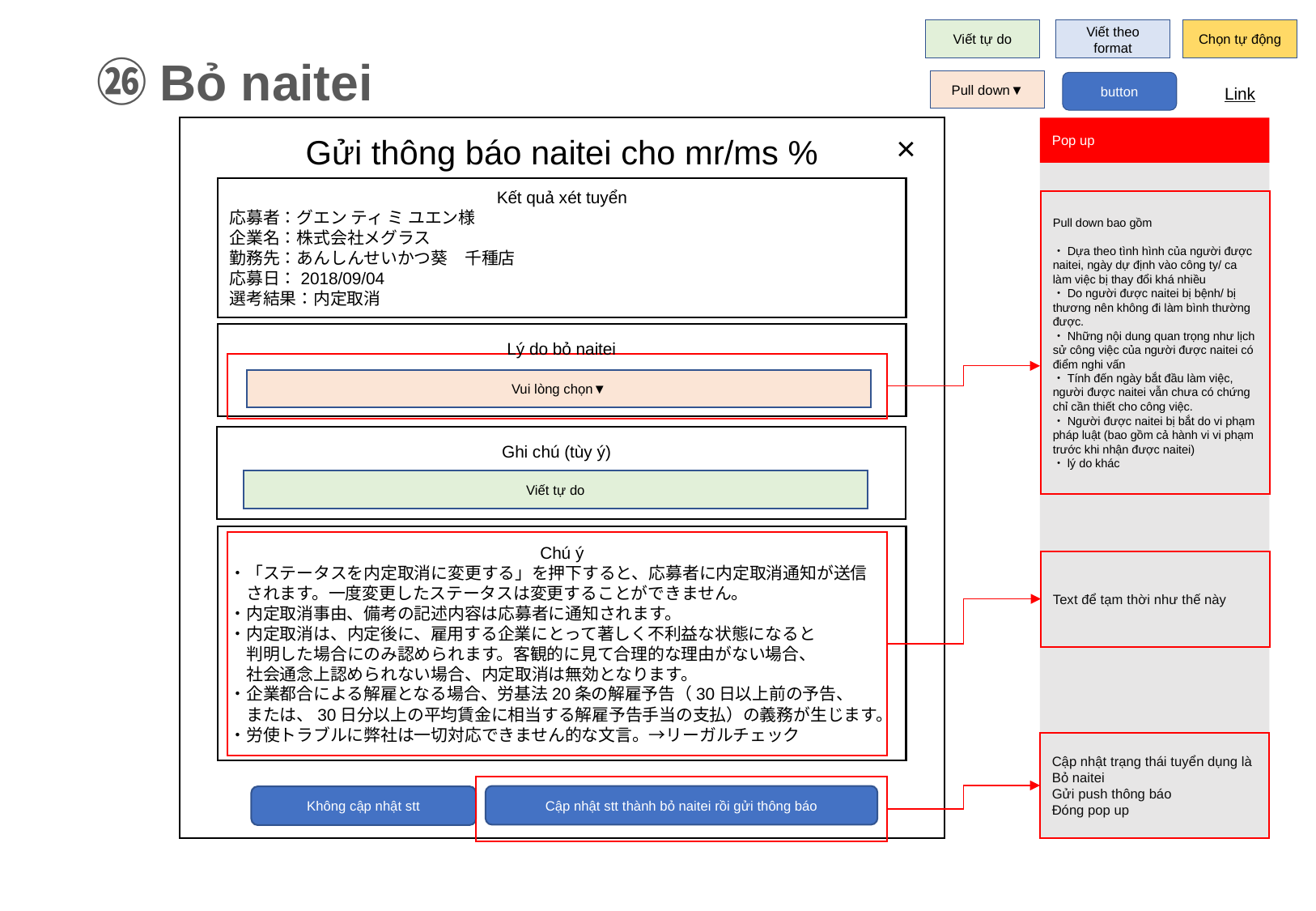

Viết tự do
Viết theo format
Chọn tự động
㉖Bỏ naitei
Pull down▼
button
Link

Pop up
×
Gửi thông báo naitei cho mr/ms %
Kết quả xét tuyển
応募者：グエン ティ ミ ユエン様
企業名：株式会社メグラス
勤務先：あんしんせいかつ葵　千種店
応募日：2018/09/04
選考結果：内定取消
Pull down bao gồm

・Dựa theo tình hình của người được naitei, ngày dự định vào công ty/ ca làm việc bị thay đổi khá nhiều
・Do người được naitei bị bệnh/ bị thương nên không đi làm bình thường được.
・Những nội dung quan trọng như lịch sử công việc của người được naitei có điểm nghi vấn
・Tính đến ngày bắt đầu làm việc, người được naitei vẫn chưa có chứng chỉ cần thiết cho công việc.
・Người được naitei bị bắt do vi phạm pháp luật (bao gồm cả hành vi vi phạm trước khi nhận được naitei)
・lý do khác

Lý do bỏ naitei

Vui lòng chọn▼

Ghi chú (tùy ý)
Viết tự do
Chú ý
・「ステータスを内定取消に変更する」を押下すると、応募者に内定取消通知が送信
　されます。一度変更したステータスは変更することができません。
・内定取消事由、備考の記述内容は応募者に通知されます。
・内定取消は、内定後に、雇用する企業にとって著しく不利益な状態になると
　判明した場合にのみ認められます。客観的に見て合理的な理由がない場合、
　社会通念上認められない場合、内定取消は無効となります。
・企業都合による解雇となる場合、労基法20条の解雇予告（30日以上前の予告、
　または、30日分以上の平均賃金に相当する解雇予告手当の支払）の義務が生じます。
・労使トラブルに弊社は一切対応できません的な文言。→リーガルチェック

Text để tạm thời như thế này
Cập nhật trạng thái tuyển dụng là Bỏ naitei
Gửi push thông báo
Đóng pop up

Cập nhật stt thành bỏ naitei rồi gửi thông báo
Không cập nhật stt